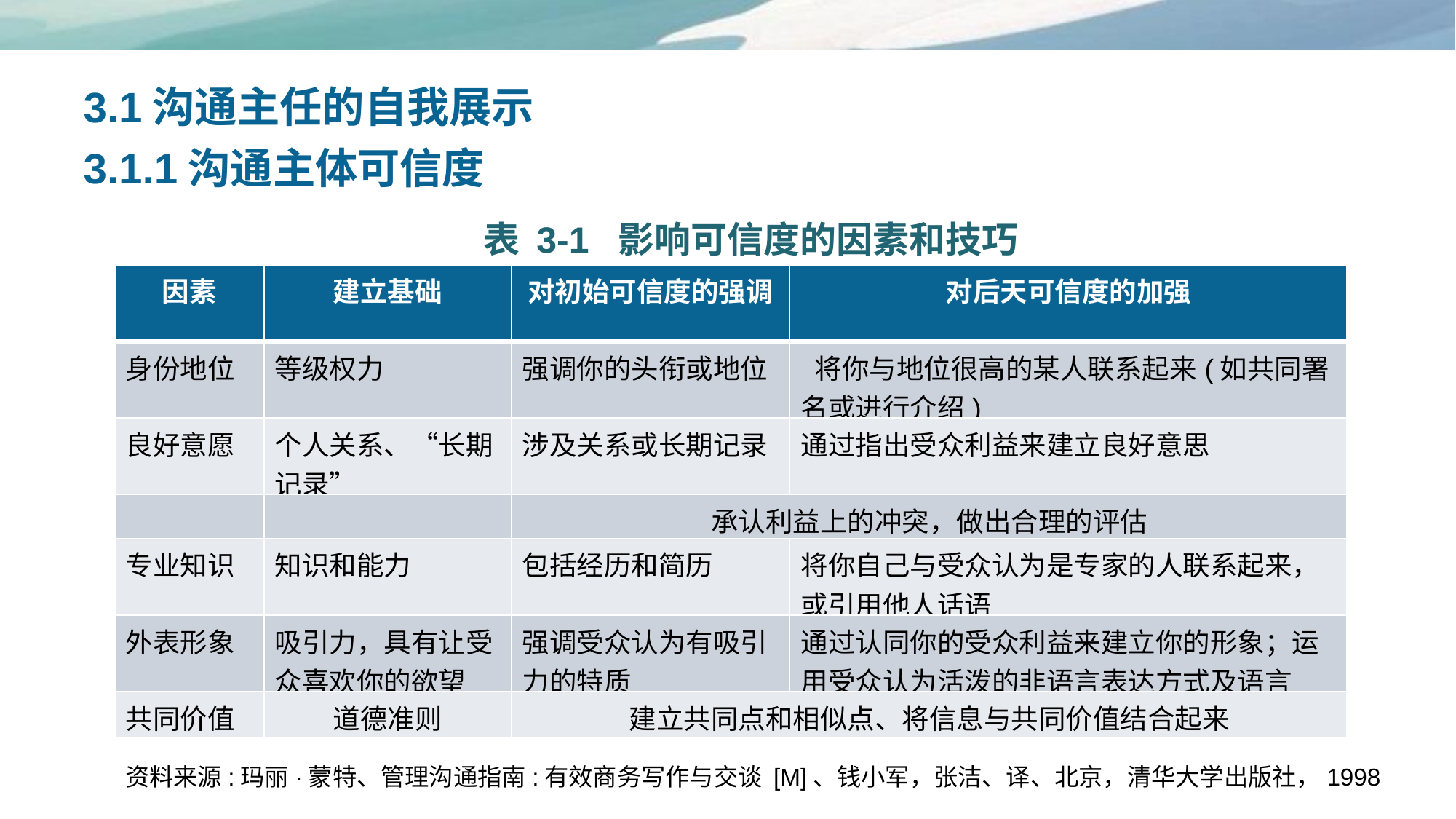

3.1沟通主任的自我展示
3.1.1沟通主体可信度
表 3-1  影响可信度的因素和技巧
| 因素 | 建立基础 | 对初始可信度的强调 | 对后天可信度的加强 |
| --- | --- | --- | --- |
| 身份地位 | 等级权力 | 强调你的头衔或地位 | 将你与地位很高的某人联系起来(如共同署名或进行介绍) |
| 良好意愿 | 个人关系、“长期记录” | 涉及关系或长期记录 | 通过指出受众利益来建立良好意思 |
|  |  | 承认利益上的冲突，做出合理的评估 |  |
| 专业知识 | 知识和能力 | 包括经历和简历 | 将你自己与受众认为是专家的人联系起来，或引用他人话语 |
| 外表形象 | 吸引力，具有让受众喜欢你的欲望 | 强调受众认为有吸引力的特质 | 通过认同你的受众利益来建立你的形象；运用受众认为活泼的非语言表达方式及语言 |
| 共同价值 | 道德准则 | 建立共同点和相似点、将信息与共同价值结合起来 |  |
资料来源:玛丽·蒙特、管理沟通指南:有效商务写作与交谈 [M]、钱小军，张洁、译、北京，清华大学出版社，1998